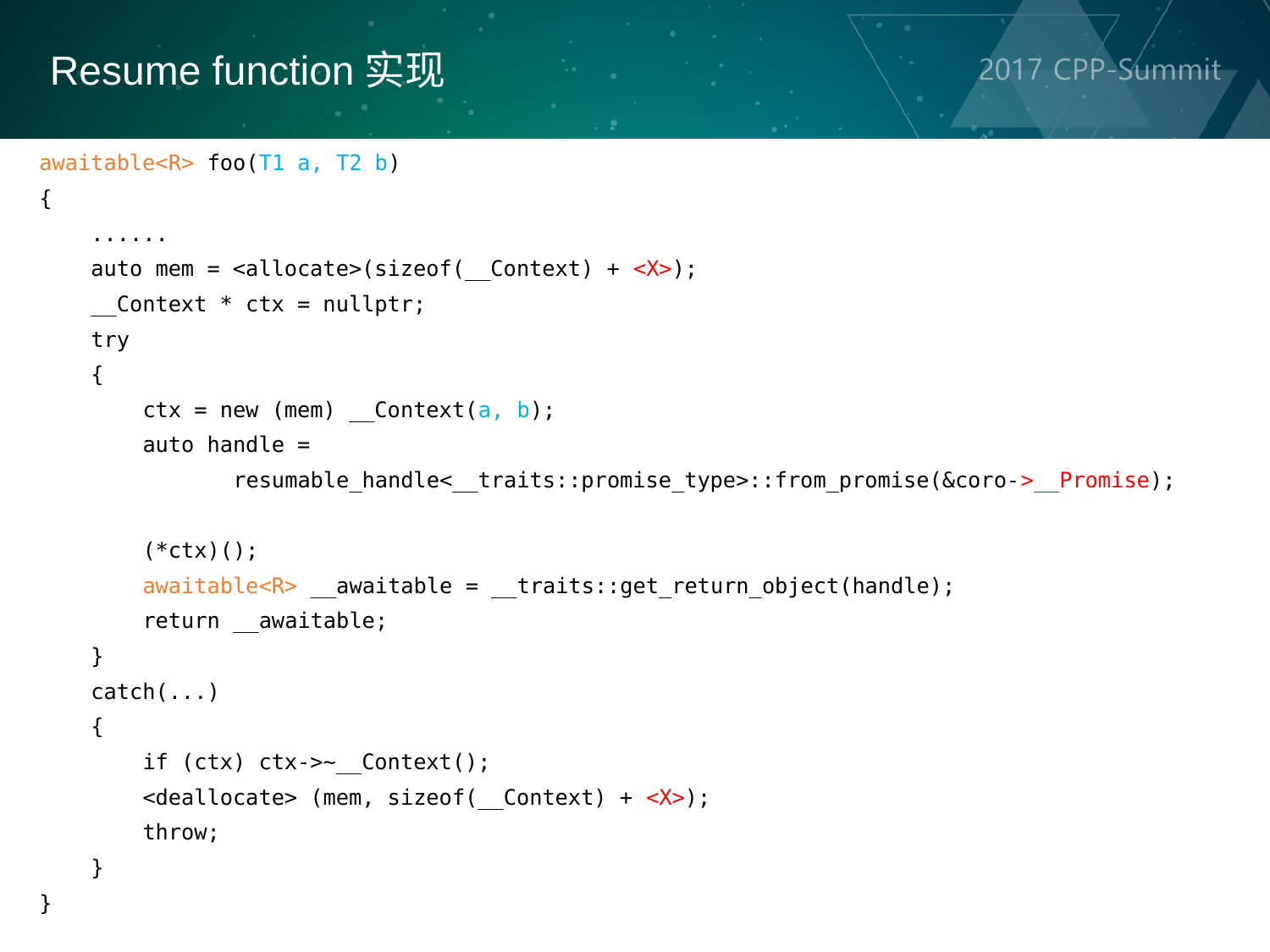

Resume function实现
awaitable<R> foo(T1 a, T2 b)
{
    ......
    auto mem = <allocate>(sizeof(__Context) + <X>);
    __Context * ctx = nullptr;
    try
    {
        ctx = new (mem) __Context(a, b);
        auto handle =
               resumable_handle<__traits::promise_type>::from_promise(&coro->__Promise);

        (*ctx)();
        awaitable<R> __awaitable = __traits::get_return_object(handle);
        return __awaitable;
    }
    catch(...)
    {
        if (ctx) ctx->~__Context();
        <deallocate> (mem, sizeof(__Context) + <X>);
        throw;
    }
}